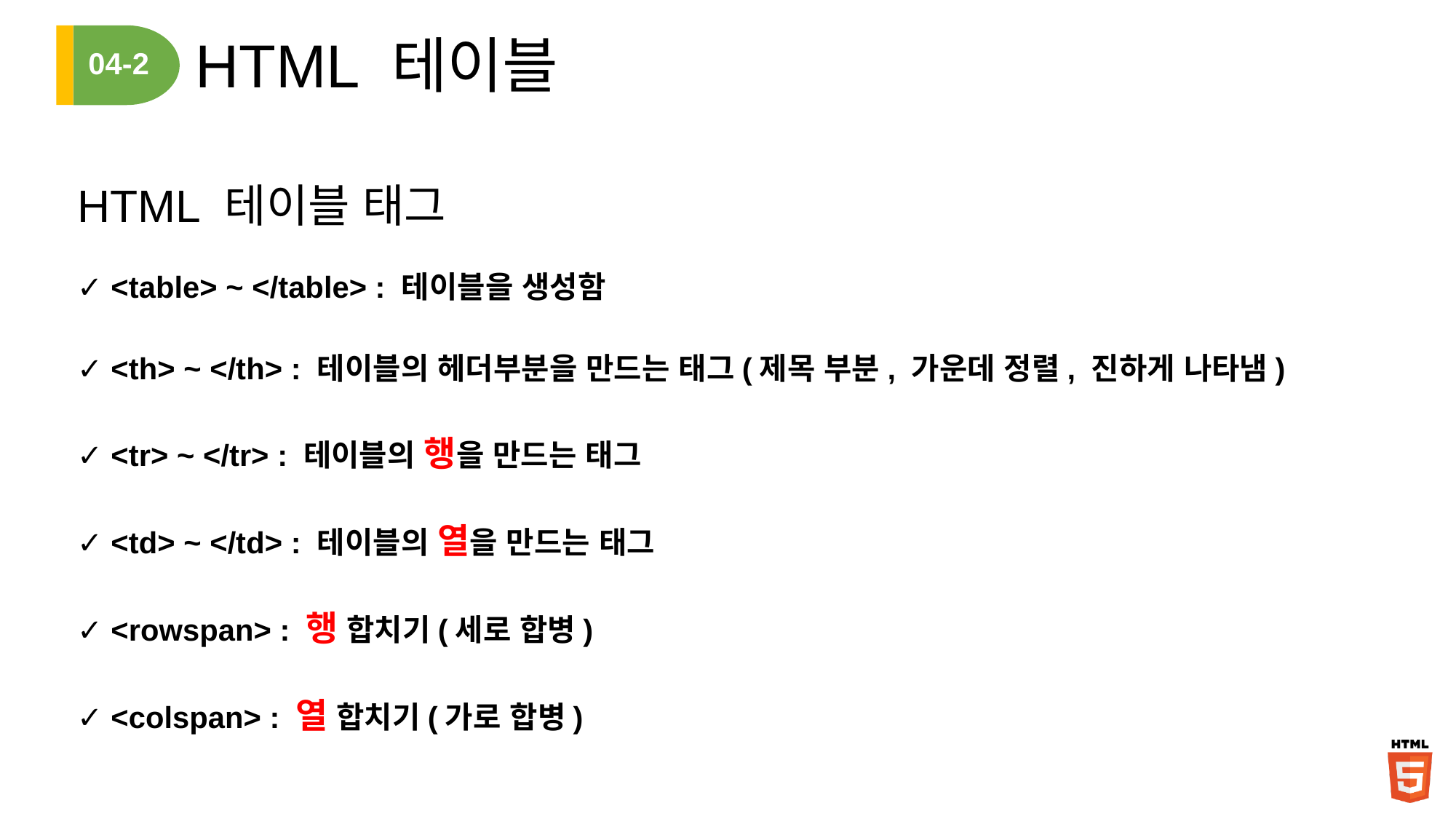

HTML 테이블
04-2
HTML 테이블 태그

✓ <table> ~ </table> : 테이블을 생성함

✓ <th> ~ </th> : 테이블의 헤더부분을 만드는 태그(제목 부분, 가운데 정렬, 진하게 나타냄)

✓ <tr> ~ </tr> : 테이블의 행을 만드는 태그

✓ <td> ~ </td> : 테이블의 열을 만드는 태그

✓ <rowspan> : 행 합치기(세로 합병)

✓ <colspan> : 열 합치기(가로 합병)